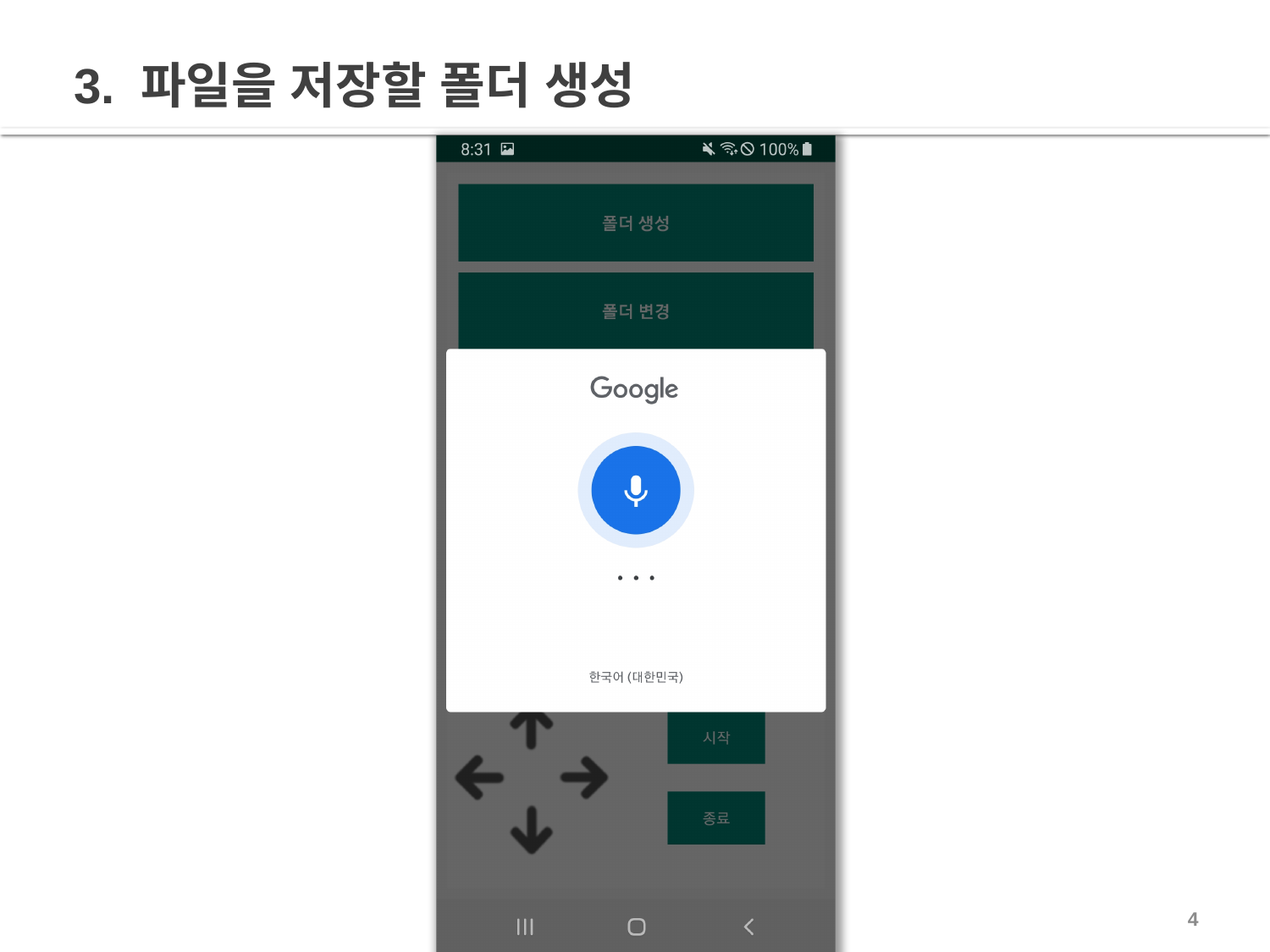

# 3. 파일을 저장할 폴더 생성

4